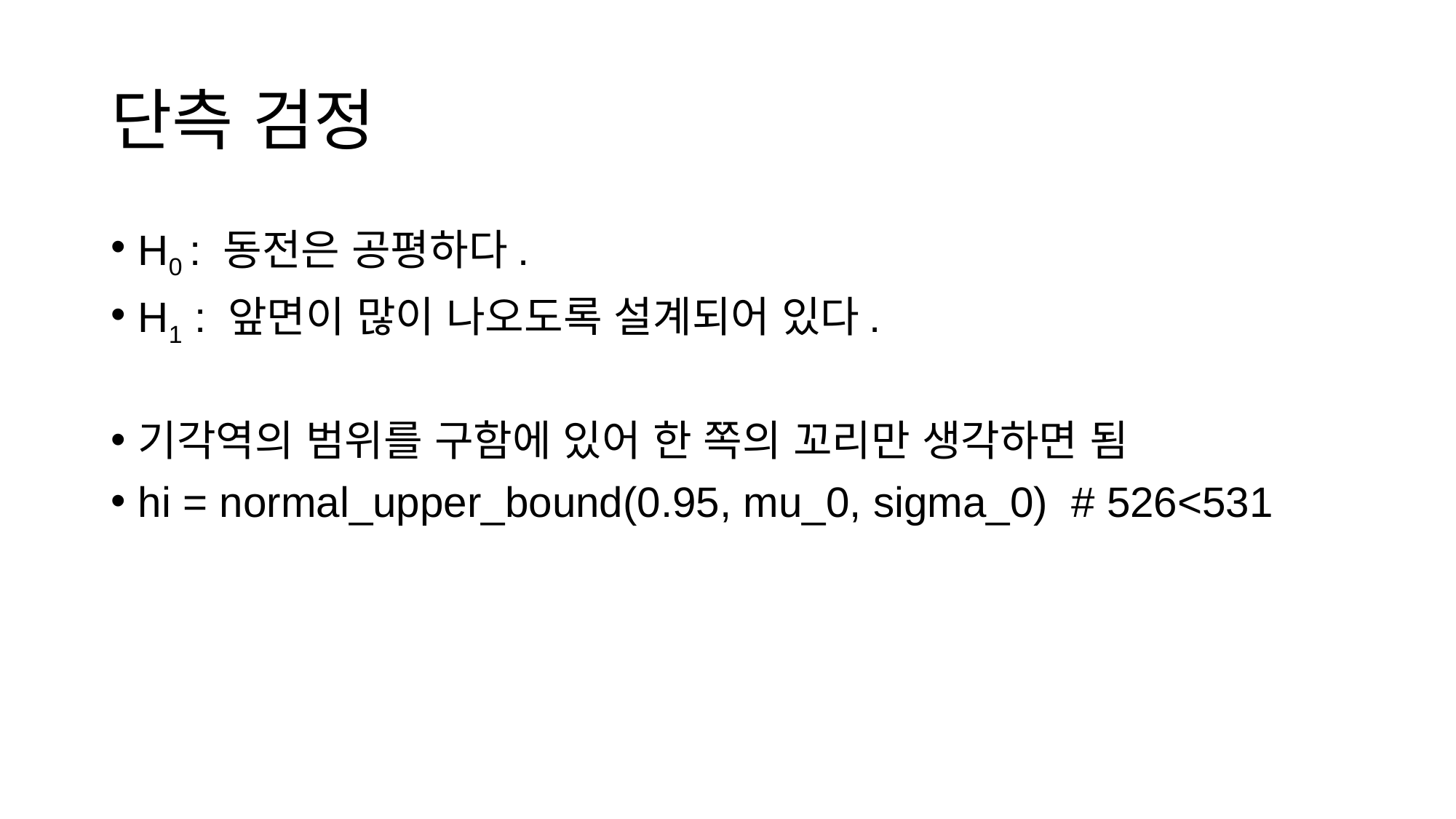

# 단측 검정
H0 : 동전은 공평하다.
H1 : 앞면이 많이 나오도록 설계되어 있다.

기각역의 범위를 구함에 있어 한 쪽의 꼬리만 생각하면 됨
hi = normal_upper_bound(0.95, mu_0, sigma_0)  # 526<531